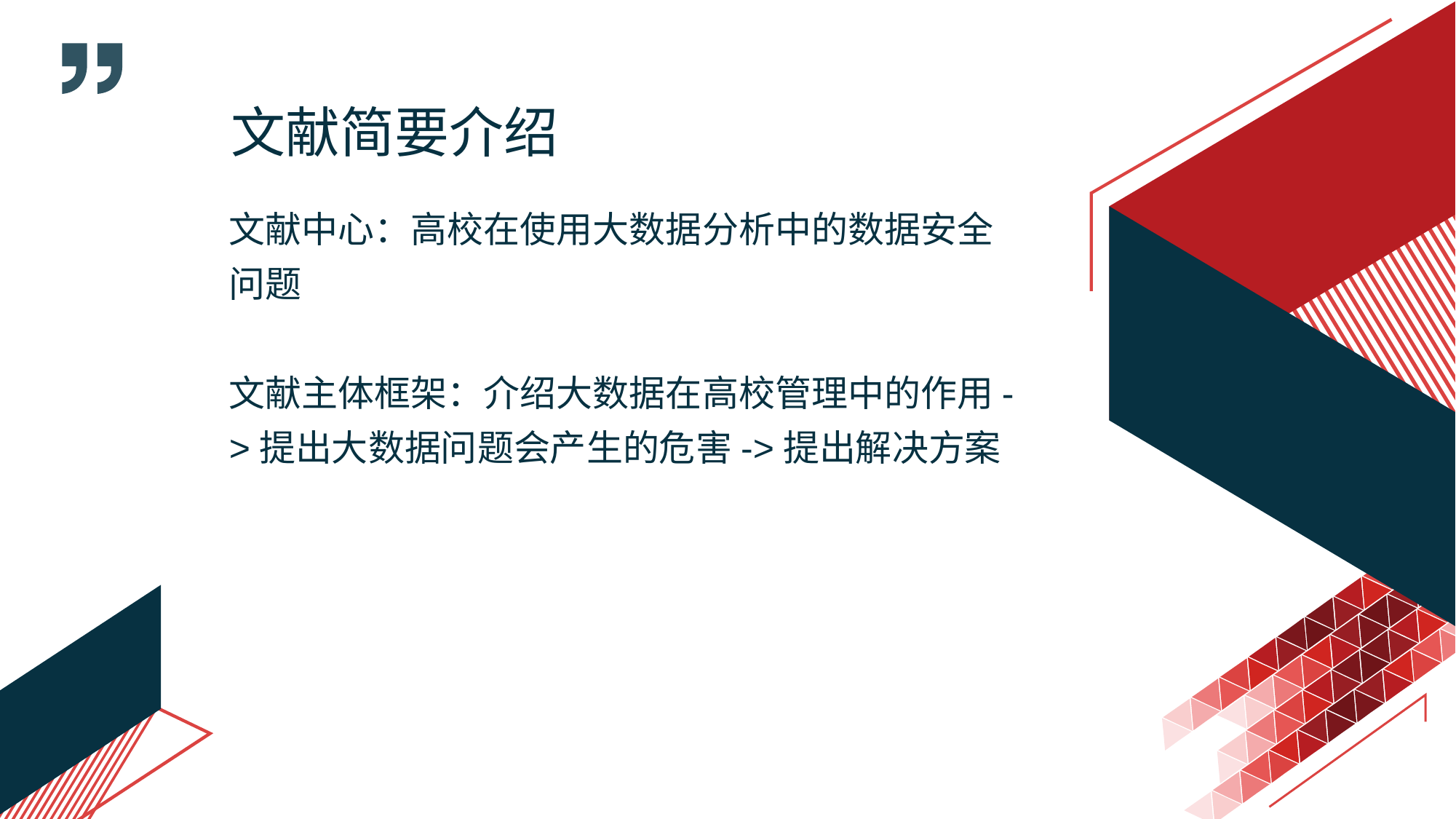

文献简要介绍

文献中心：高校在使用大数据分析中的数据安全问题

文献主体框架：介绍大数据在高校管理中的作用->提出大数据问题会产生的危害->提出解决方案